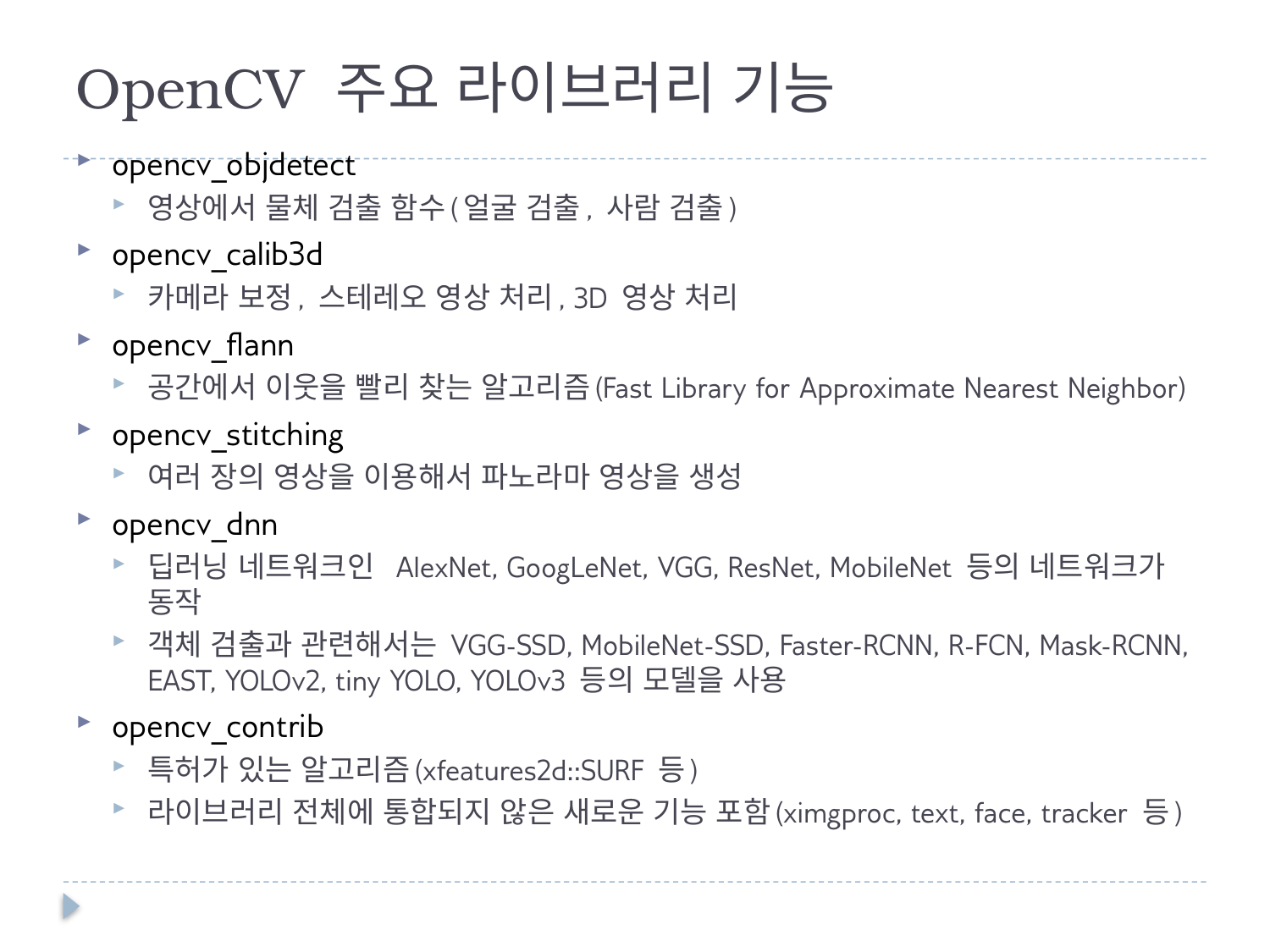

# OpenCV 주요 라이브러리 기능
opencv_objdetect
영상에서 물체 검출 함수(얼굴 검출, 사람 검출)
opencv_calib3d
카메라 보정, 스테레오 영상 처리, 3D 영상 처리
opencv_flann
공간에서 이웃을 빨리 찾는 알고리즘(Fast Library for Approximate Nearest Neighbor)
opencv_stitching
여러 장의 영상을 이용해서 파노라마 영상을 생성
opencv_dnn
딥러닝 네트워크인  AlexNet, GoogLeNet, VGG, ResNet, MobileNet 등의 네트워크가 동작
객체 검출과 관련해서는 VGG-SSD, MobileNet-SSD, Faster-RCNN, R-FCN, Mask-RCNN, EAST, YOLOv2, tiny YOLO, YOLOv3 등의 모델을 사용
opencv_contrib
특허가 있는 알고리즘(xfeatures2d::SURF 등)
라이브러리 전체에 통합되지 않은 새로운 기능 포함(ximgproc, text, face, tracker 등)